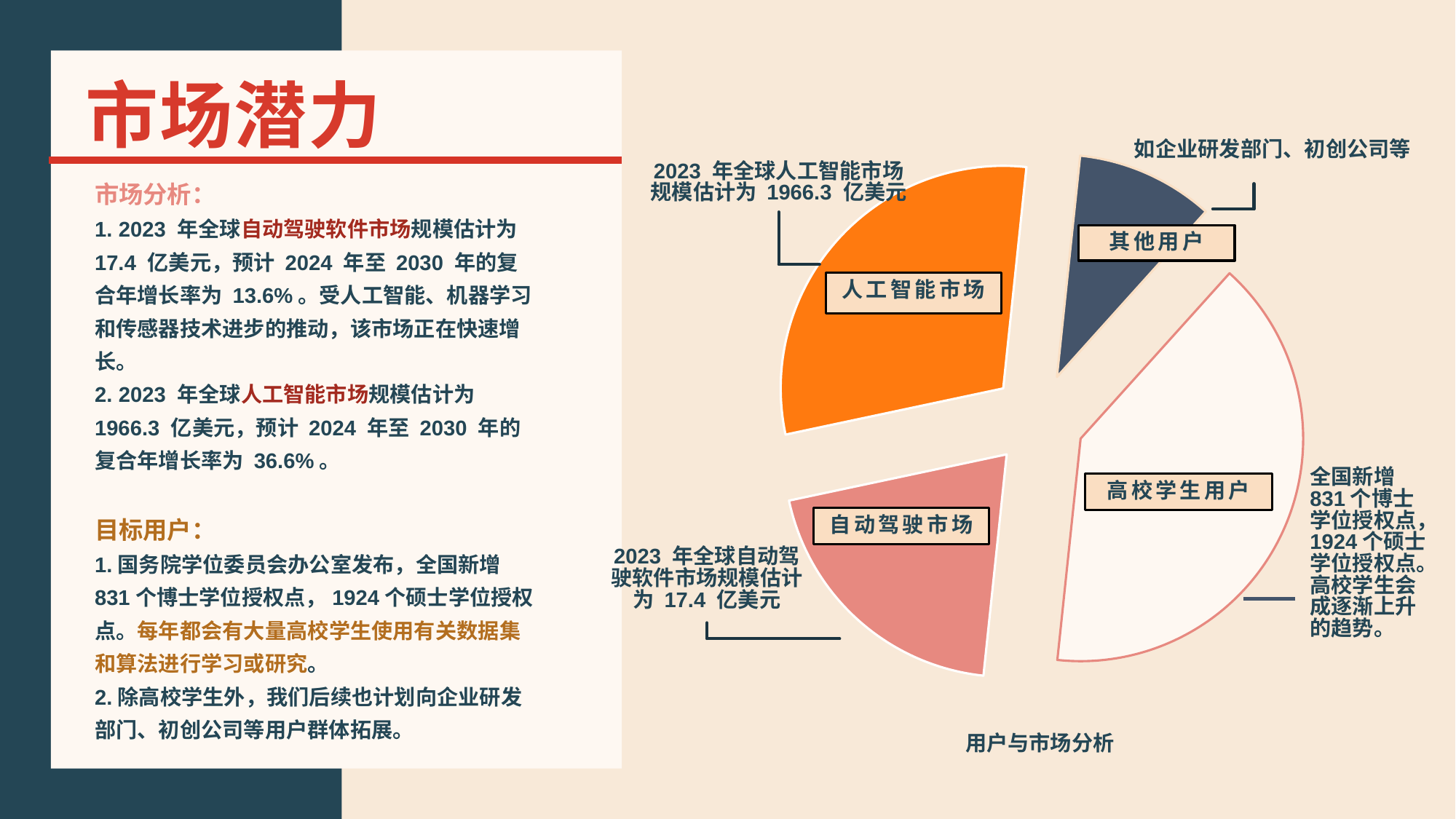

# 市场潜力
如企业研发部门、初创公司等

### Chart

| Category | 销售额 |
|---|---|
| 第一季度 | 10.0 |
| 第二季度 | 40.0 |
| 第三季度 | 20.0 |
| 第四季度 | 30.0 |
2023 年全球人工智能市场规模估计为 1966.3 亿美元
市场分析：
1. 2023 年全球自动驾驶软件市场规模估计为 17.4 亿美元，预计 2024 年至 2030 年的复合年增长率为 13.6%。受人工智能、机器学习和传感器技术进步的推动，该市场正在快速增长。
2. 2023 年全球人工智能市场规模估计为 1966.3 亿美元，预计 2024 年至 2030 年的复合年增长率为 36.6%。

目标用户：
1.国务院学位委员会办公室发布，全国新增831个博士学位授权点，1924个硕士学位授权点。每年都会有大量高校学生使用有关数据集和算法进行学习或研究。
2.除高校学生外，我们后续也计划向企业研发部门、初创公司等用户群体拓展。
其他用户
人工智能市场
全国新增831个博士学位授权点，1924个硕士学位授权点。高校学生会成逐渐上升的趋势。
高校学生用户
自动驾驶市场
2023 年全球自动驾驶软件市场规模估计为 17.4 亿美元
用户与市场分析